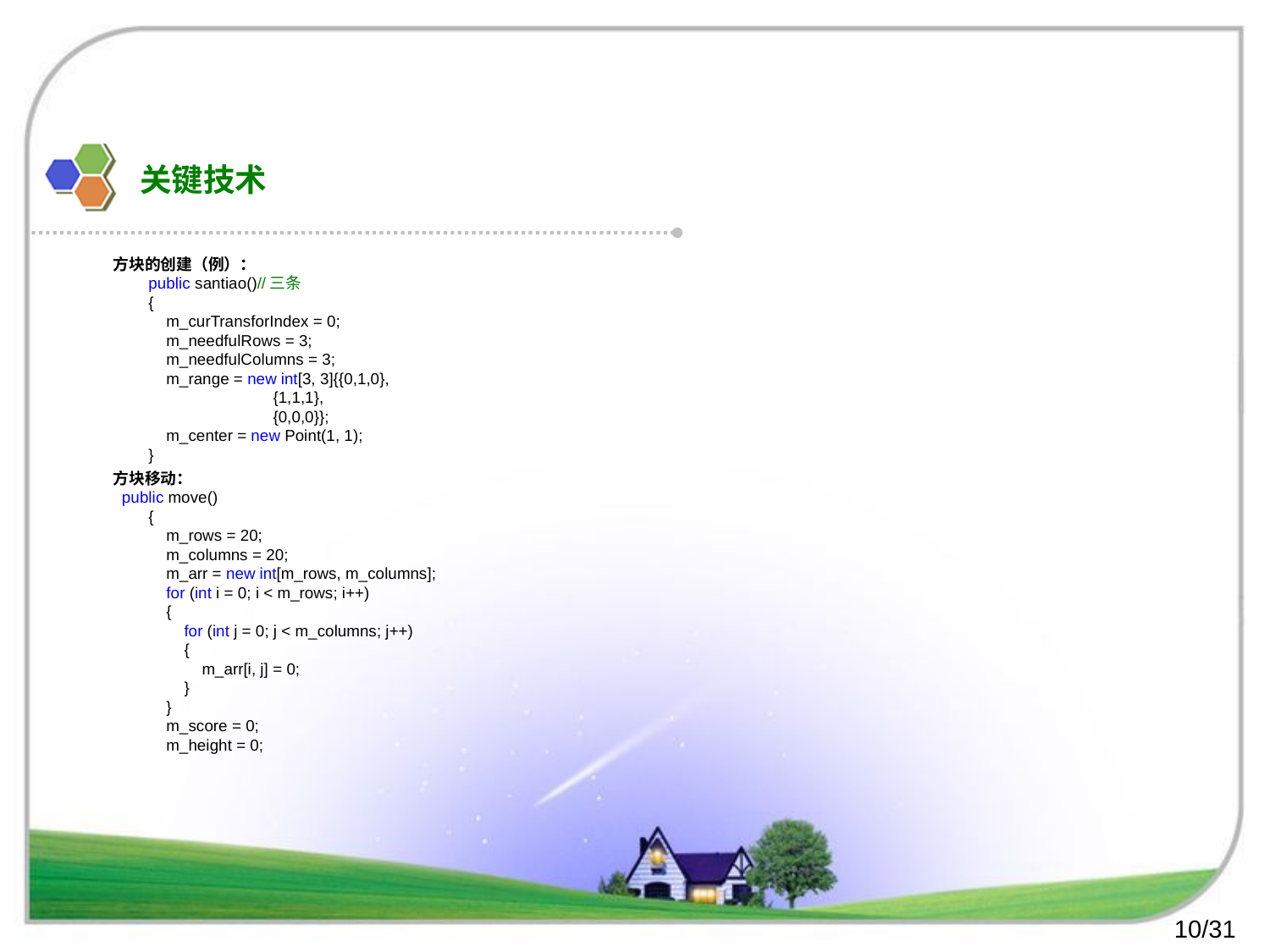

# 关键技术
方块的创建（例）：
        public santiao()//三条
        {
            m_curTransforIndex = 0;
            m_needfulRows = 3;
            m_needfulColumns = 3;
            m_range = new int[3, 3]{{0,1,0},
                                    {1,1,1},
                                    {0,0,0}};
            m_center = new Point(1, 1);
        }
方块移动：
  public move()
        {
            m_rows = 20;
            m_columns = 20;
            m_arr = new int[m_rows, m_columns];
            for (int i = 0; i < m_rows; i++)
            {
                for (int j = 0; j < m_columns; j++)
                {
                    m_arr[i, j] = 0;
                }
            }
            m_score = 0;
            m_height = 0;

10/31